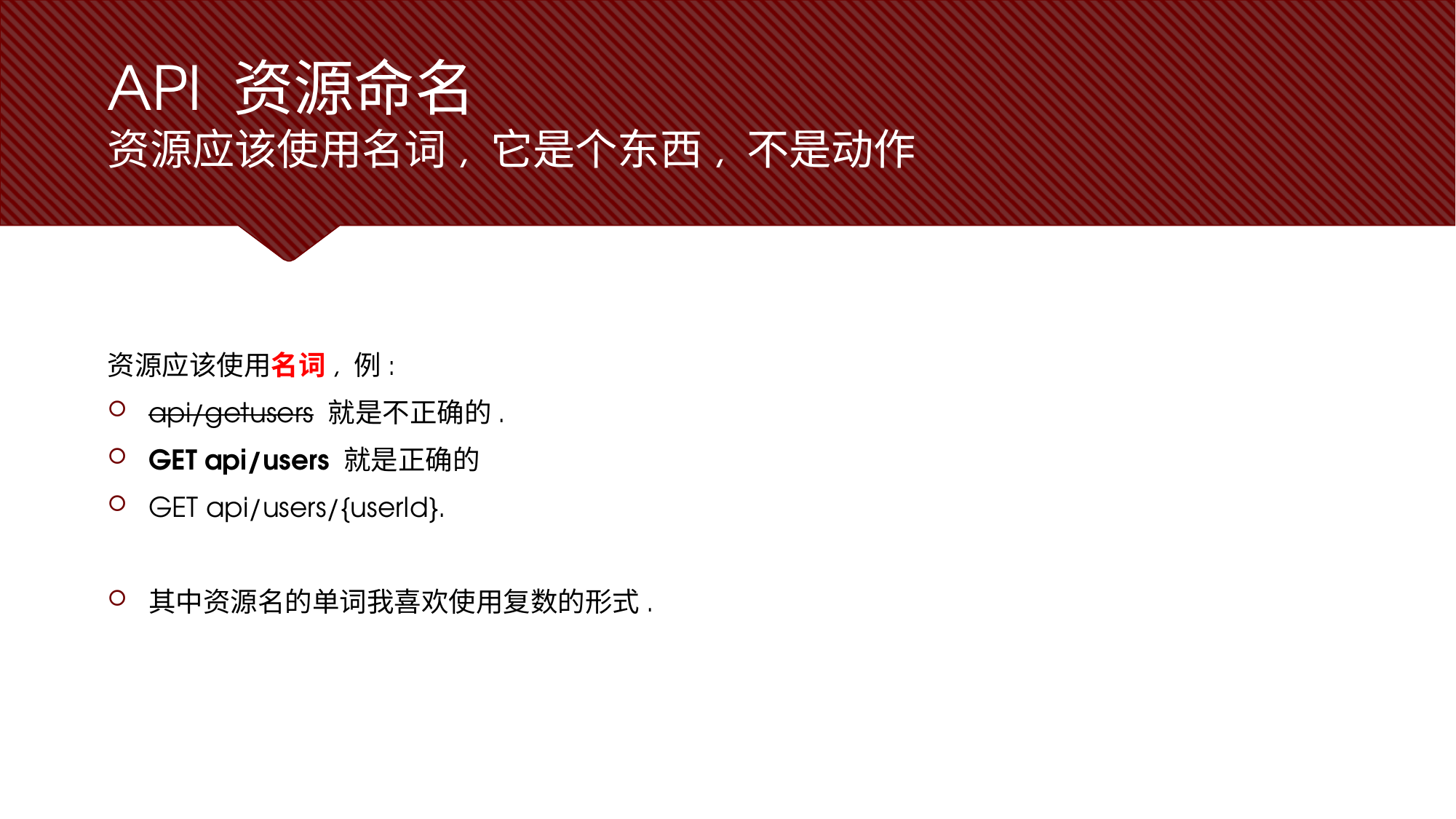

# API 资源命名 资源应该使用名词, 它是个东西, 不是动作
资源应该使用名词, 例:
api/getusers 就是不正确的.
GET api/users 就是正确的
GET api/users/{userId}.

其中资源名的单词我喜欢使用复数的形式.